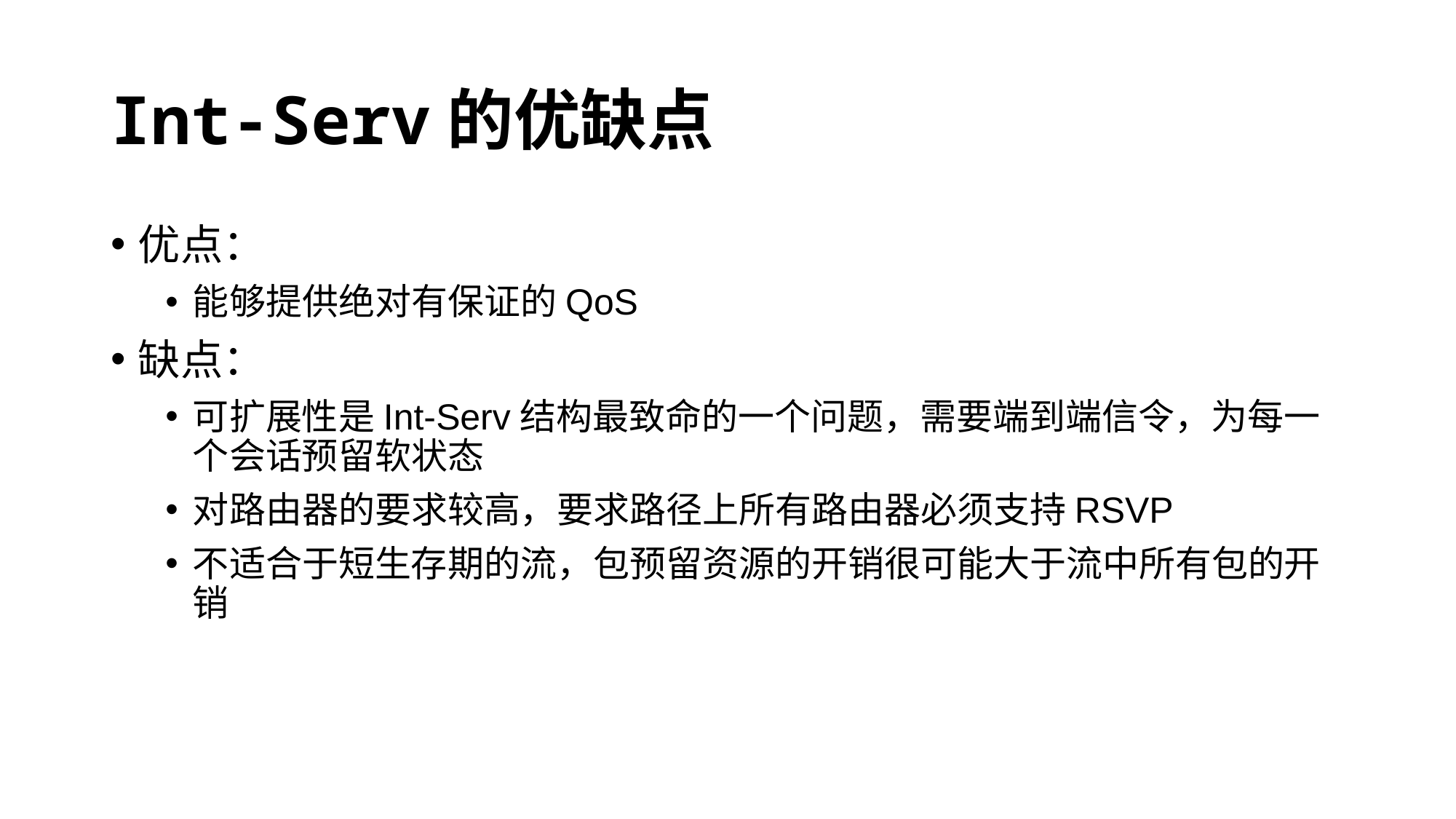

# Int-Serv的优缺点
优点：
能够提供绝对有保证的QoS
缺点：
可扩展性是Int-Serv结构最致命的一个问题，需要端到端信令，为每一个会话预留软状态
对路由器的要求较高，要求路径上所有路由器必须支持RSVP
不适合于短生存期的流，包预留资源的开销很可能大于流中所有包的开销